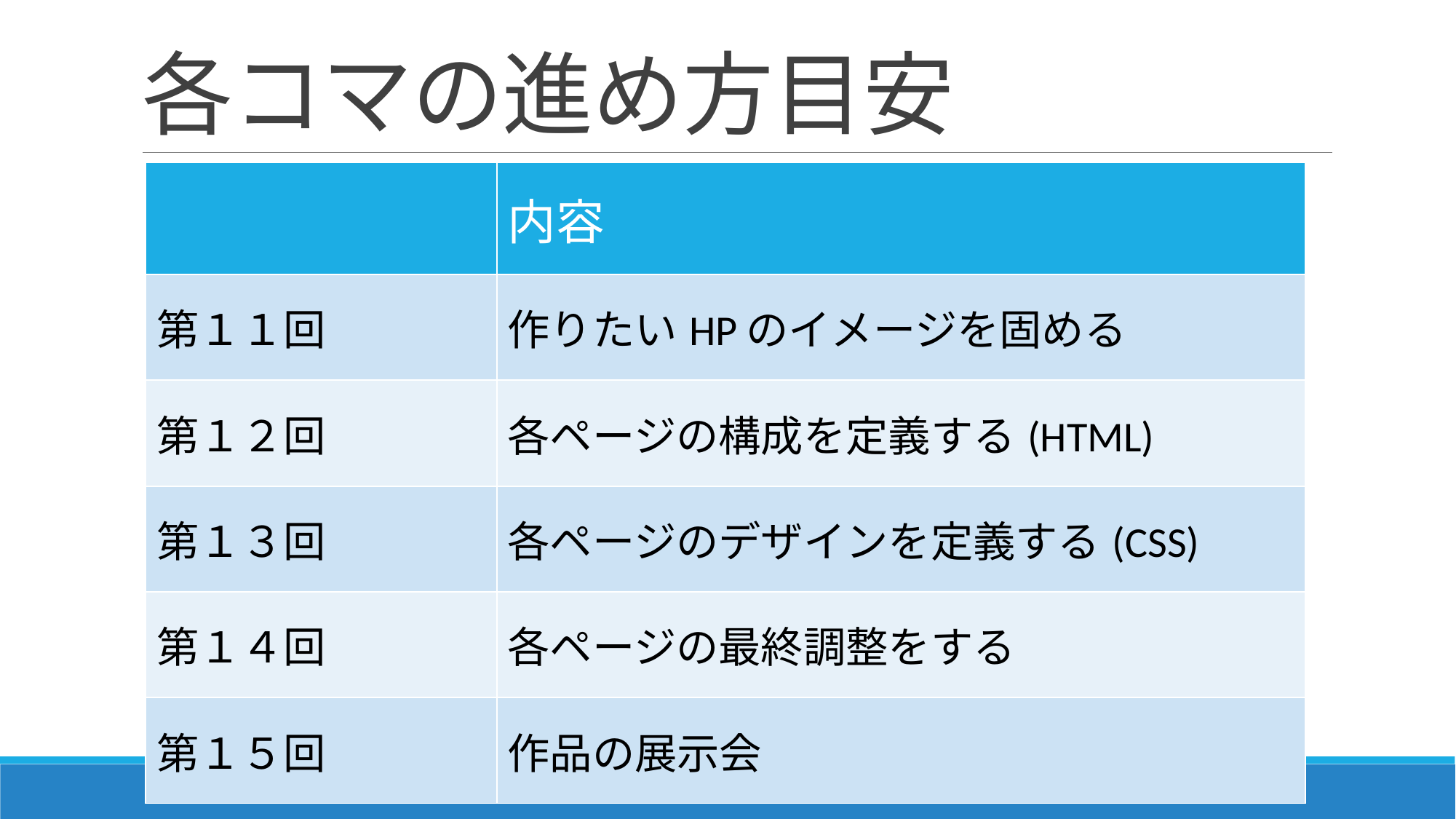

# 各コマの進め方目安
|  | 内容 |
| --- | --- |
| 第１１回 | 作りたいHPのイメージを固める |
| 第１２回 | 各ページの構成を定義する(HTML) |
| 第１３回 | 各ページのデザインを定義する(CSS) |
| 第１４回 | 各ページの最終調整をする |
| 第１５回 | 作品の展示会 |